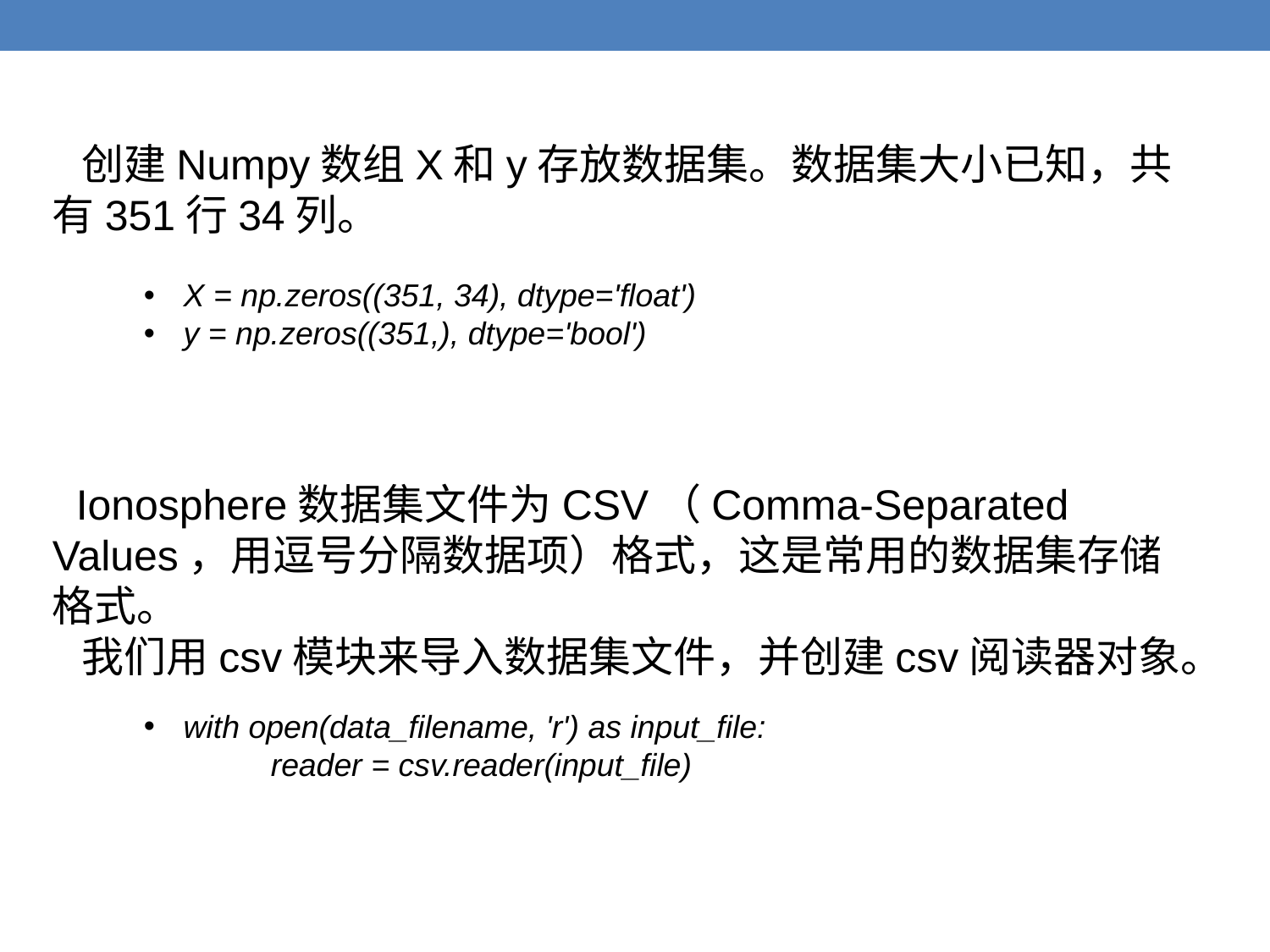

创建Numpy数组X和y存放数据集。数据集大小已知，共有351行34列。
X = np.zeros((351, 34), dtype='float')
y = np.zeros((351,), dtype='bool')
  Ionosphere数据集文件为CSV（Comma-Separated Values，用逗号分隔数据项）格式，这是常用的数据集存储格式。
  我们用csv模块来导入数据集文件，并创建csv阅读器对象。
with open(data_filename, 'r') as input_file:
	reader = csv.reader(input_file)